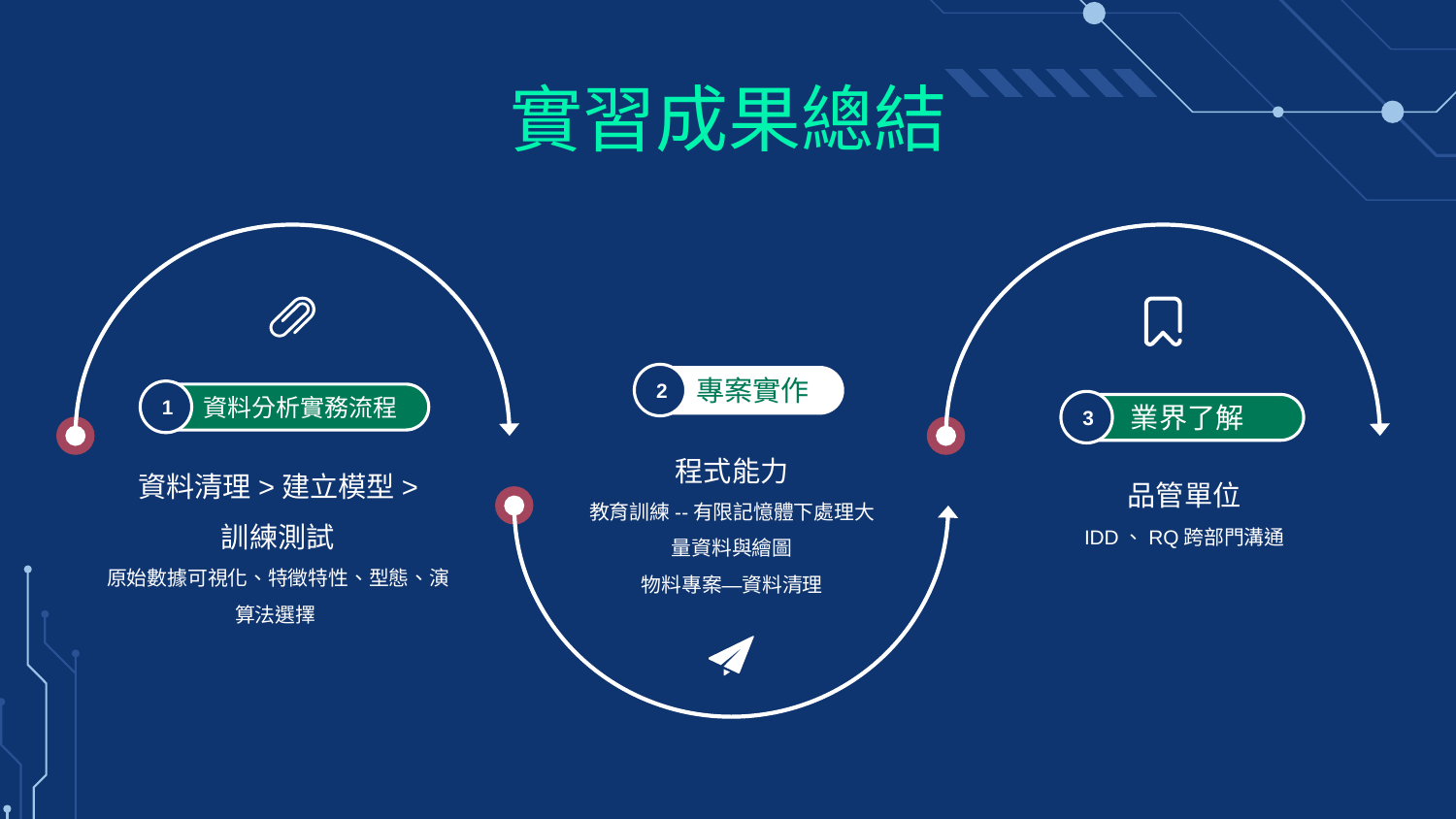

# 實習成果總結

2
    專案實作
1
     資料分析實務流程
3
     業界了解
程式能力
教育訓練--有限記憶體下處理大量資料與繪圖
物料專案—資料清理
資料清理>建立模型>
訓練測試
原始數據可視化、特徵特性、型態、演算法選擇
品管單位
IDD、RQ跨部門溝通